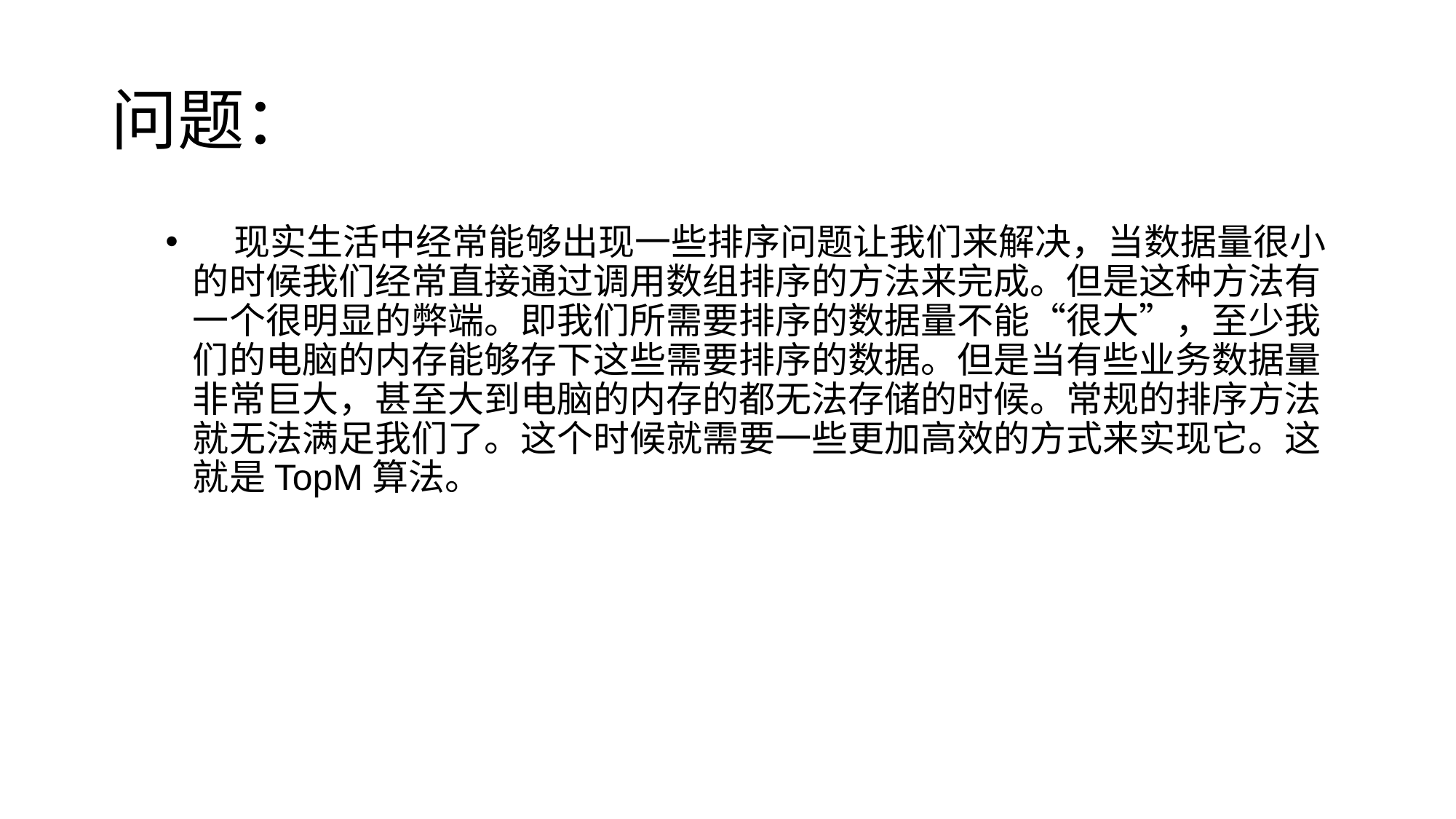

# 问题：
    现实生活中经常能够出现一些排序问题让我们来解决，当数据量很小的时候我们经常直接通过调用数组排序的方法来完成。但是这种方法有一个很明显的弊端。即我们所需要排序的数据量不能“很大”，至少我们的电脑的内存能够存下这些需要排序的数据。但是当有些业务数据量非常巨大，甚至大到电脑的内存的都无法存储的时候。常规的排序方法就无法满足我们了。这个时候就需要一些更加高效的方式来实现它。这就是TopM算法。